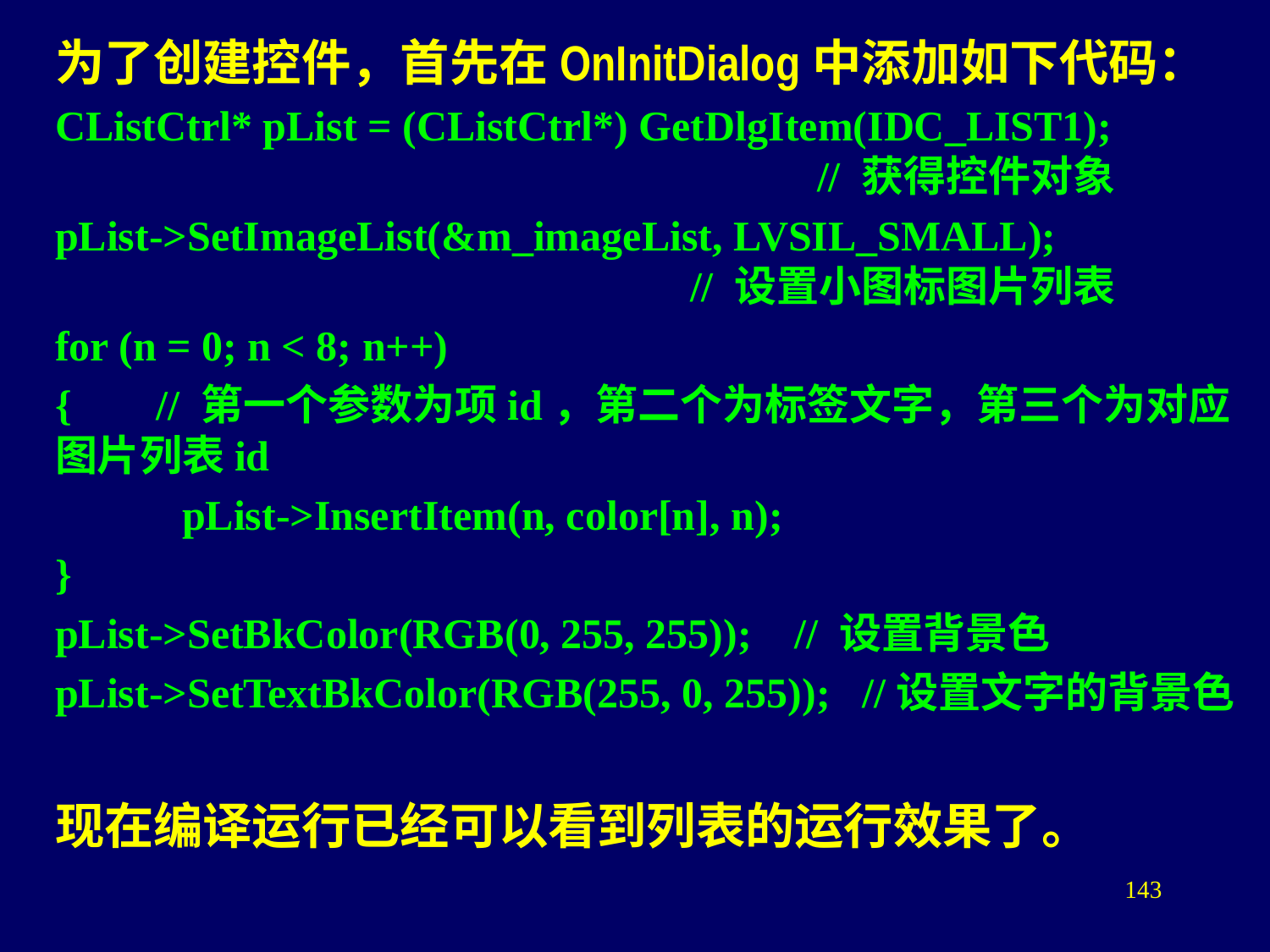

为了创建控件，首先在OnInitDialog中添加如下代码：
CListCtrl* pList = (CListCtrl*) GetDlgItem(IDC_LIST1);							// 获得控件对象
pList->SetImageList(&m_imageList, LVSIL_SMALL);							// 设置小图标图片列表
for (n = 0; n < 8; n++)
{        // 第一个参数为项id，第二个为标签文字，第三个为对应图片列表id
	pList->InsertItem(n, color[n], n);
}
pList->SetBkColor(RGB(0, 255, 255));    // 设置背景色
pList->SetTextBkColor(RGB(255, 0, 255));   //设置文字的背景色

现在编译运行已经可以看到列表的运行效果了。
143